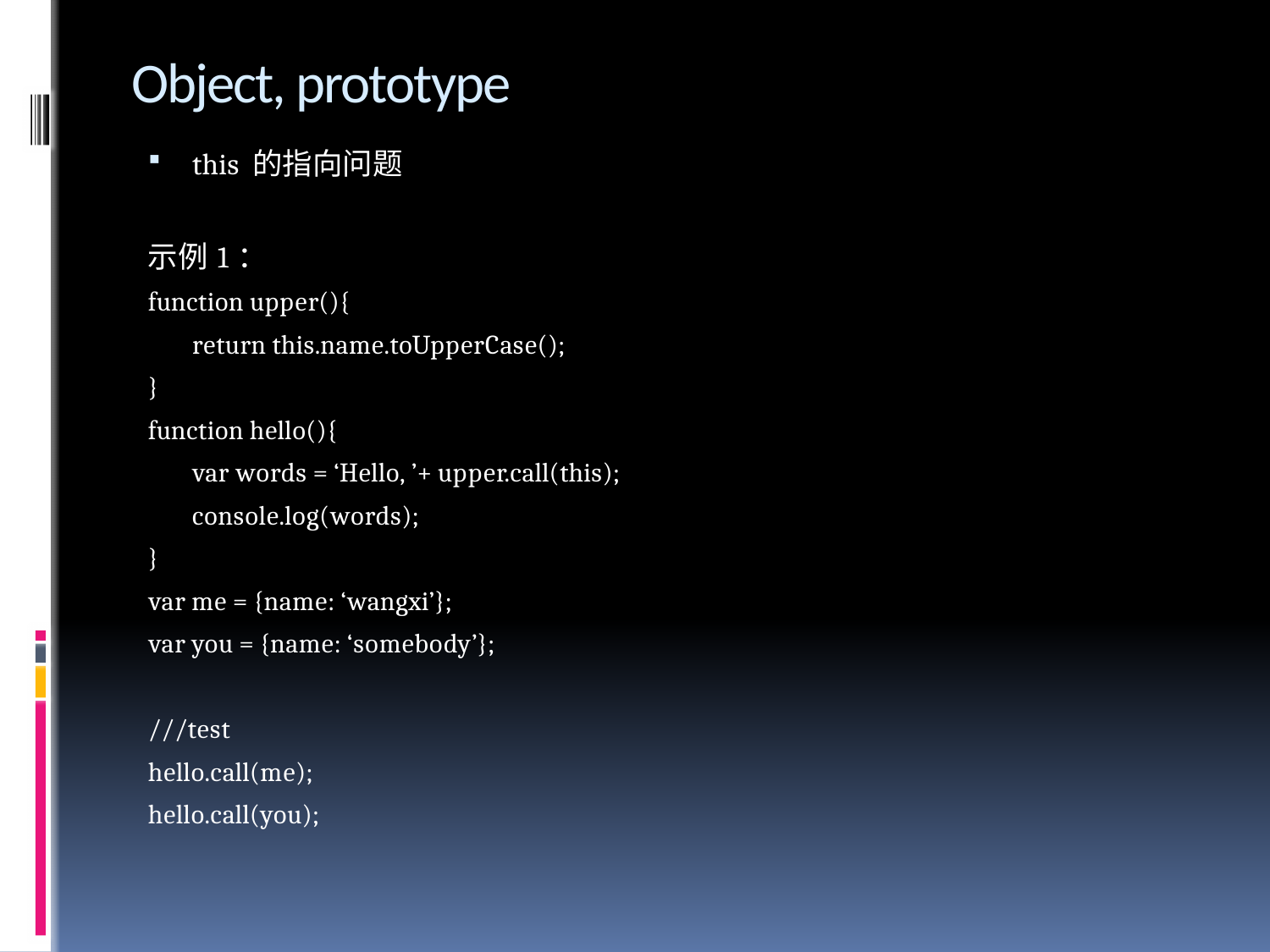

# Object, prototype
this 的指向问题

示例1：
function upper(){
	return this.name.toUpperCase();
}
function hello(){
	var words = ‘Hello, ’+ upper.call(this);
	console.log(words);
}
var me = {name: ‘wangxi’};
var you = {name: ‘somebody’};

///test
hello.call(me);
hello.call(you);